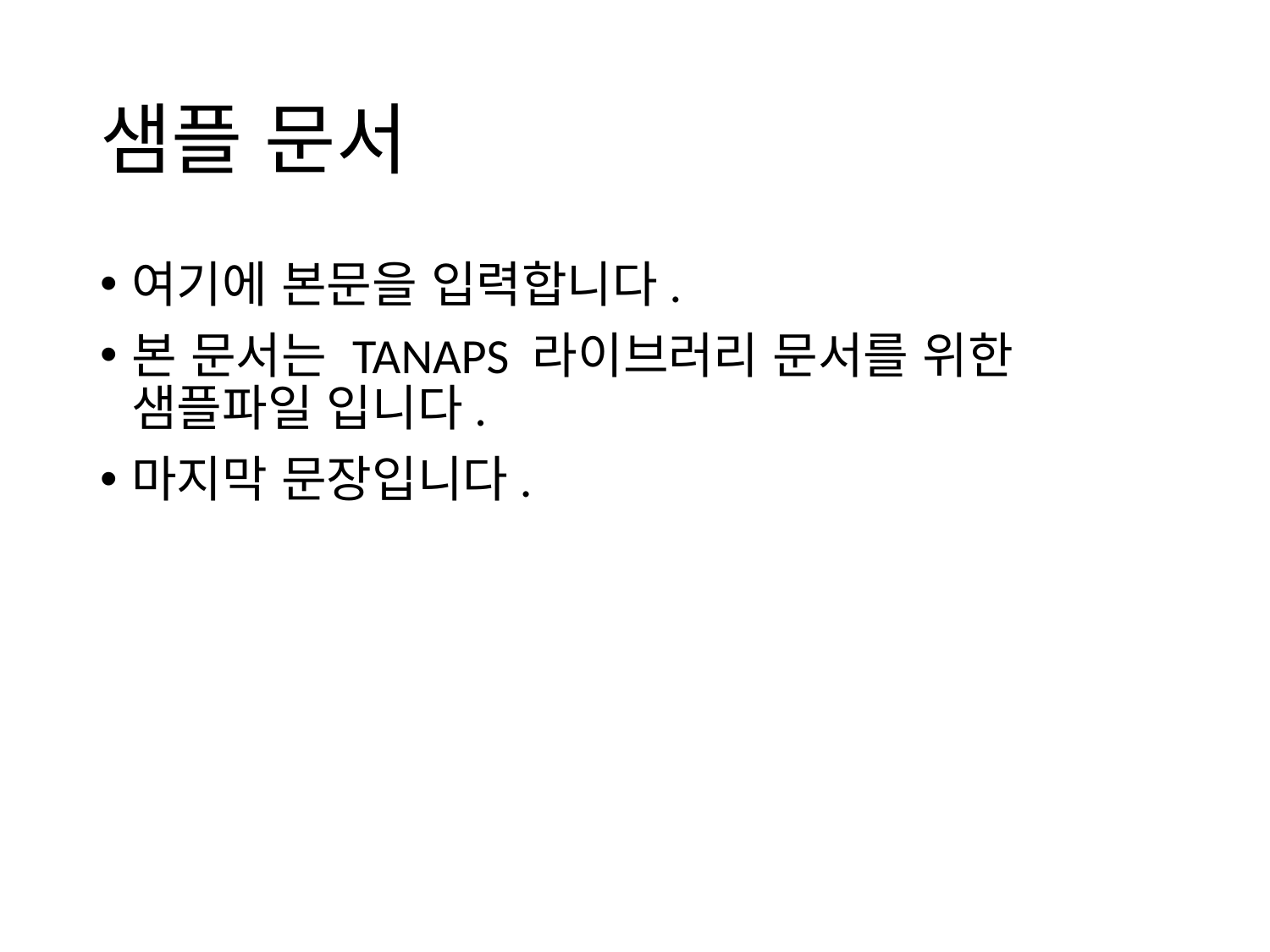

# 샘플 문서
여기에 본문을 입력합니다.
본 문서는 TANAPS 라이브러리 문서를 위한 샘플파일 입니다.
마지막 문장입니다.